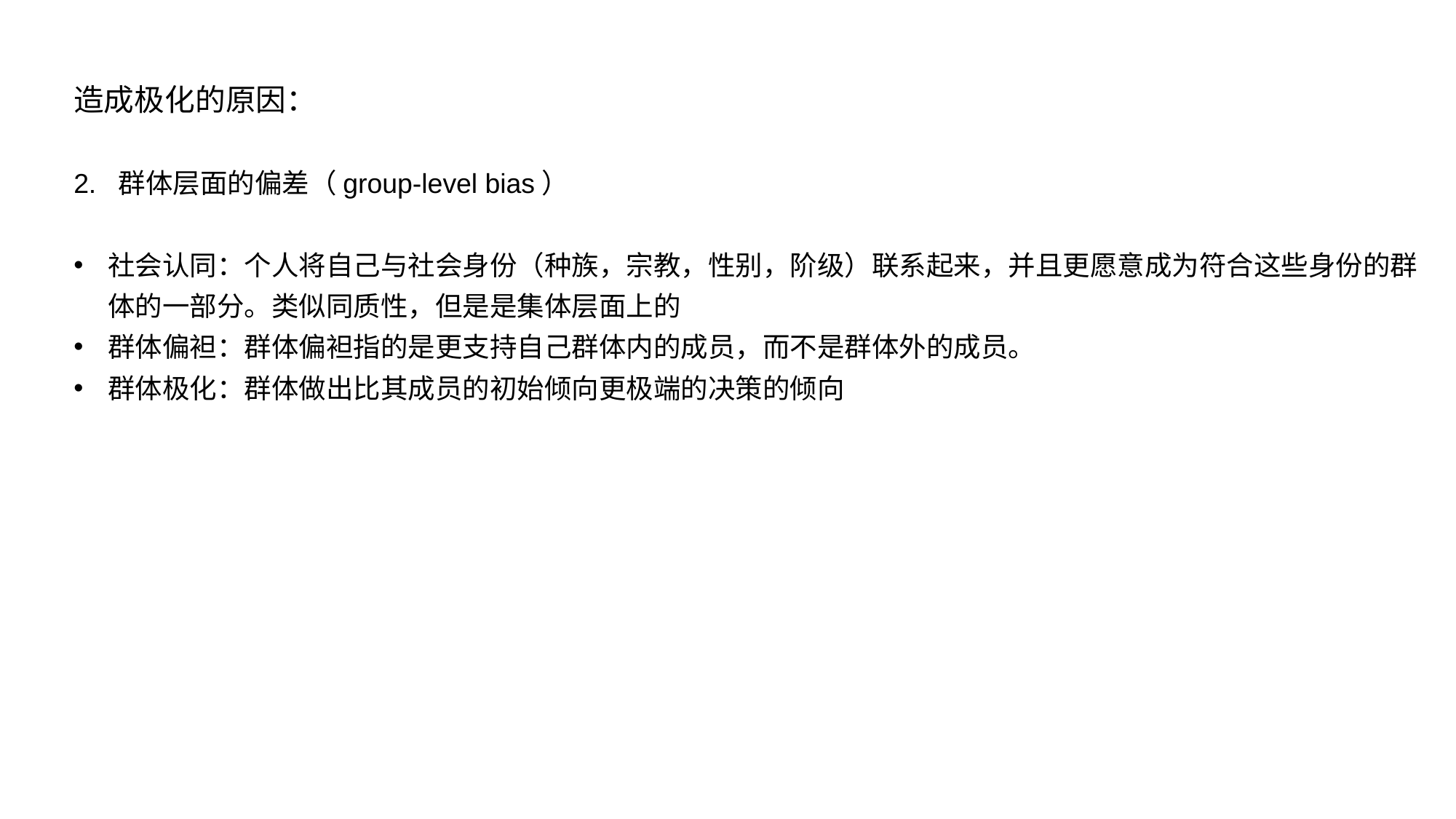

造成极化的原因：

2.  群体层面的偏差（group-level bias）

社会认同：个人将自己与社会身份（种族，宗教，性别，阶级）联系起来，并且更愿意成为符合这些身份的群体的一部分。类似同质性，但是是集体层面上的
群体偏袒：群体偏袒指的是更支持自己群体内的成员，而不是群体外的成员。
群体极化：群体做出比其成员的初始倾向更极端的决策的倾向